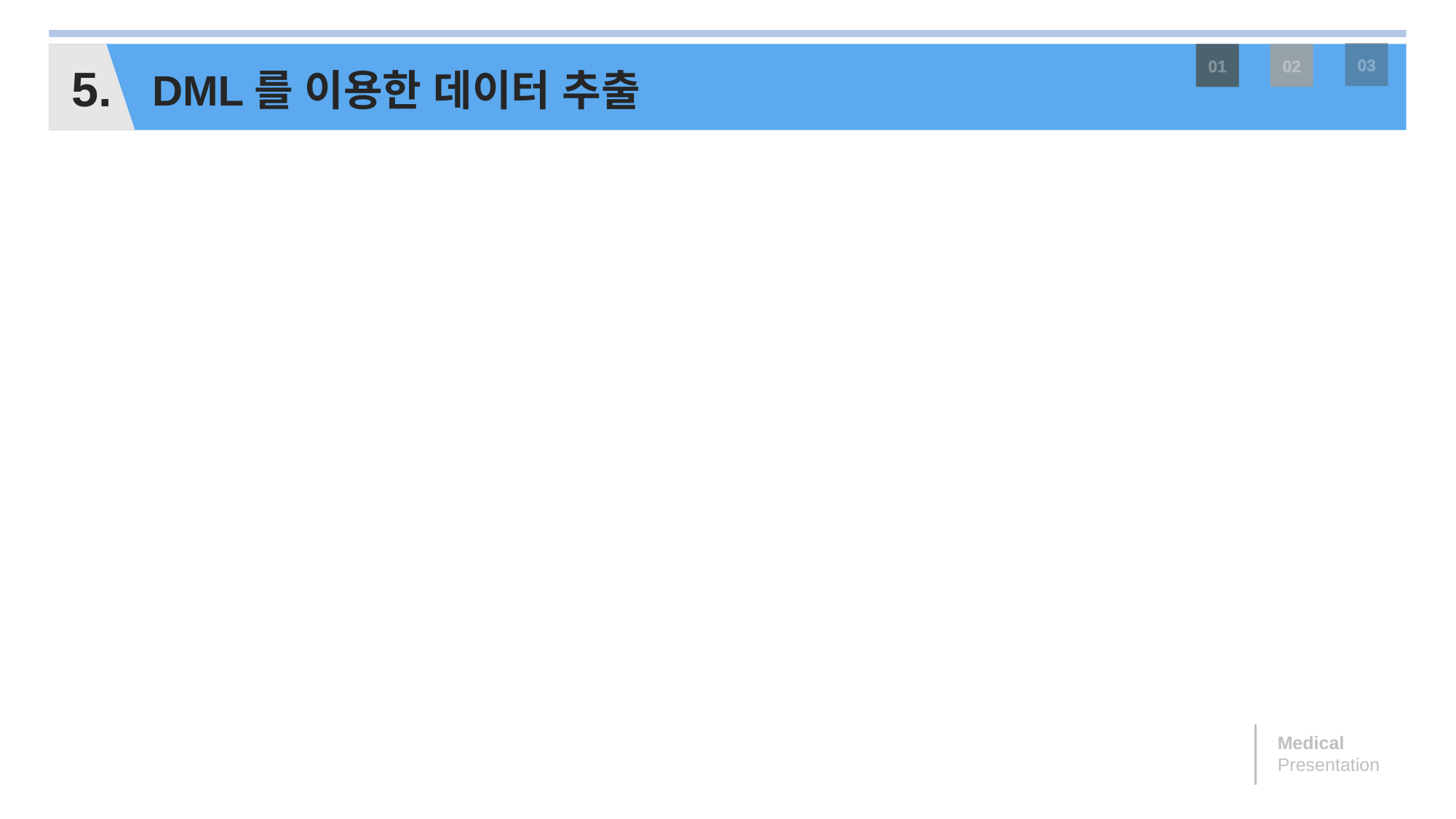

DML를 이용한 데이터 추출
03
01
02

5.